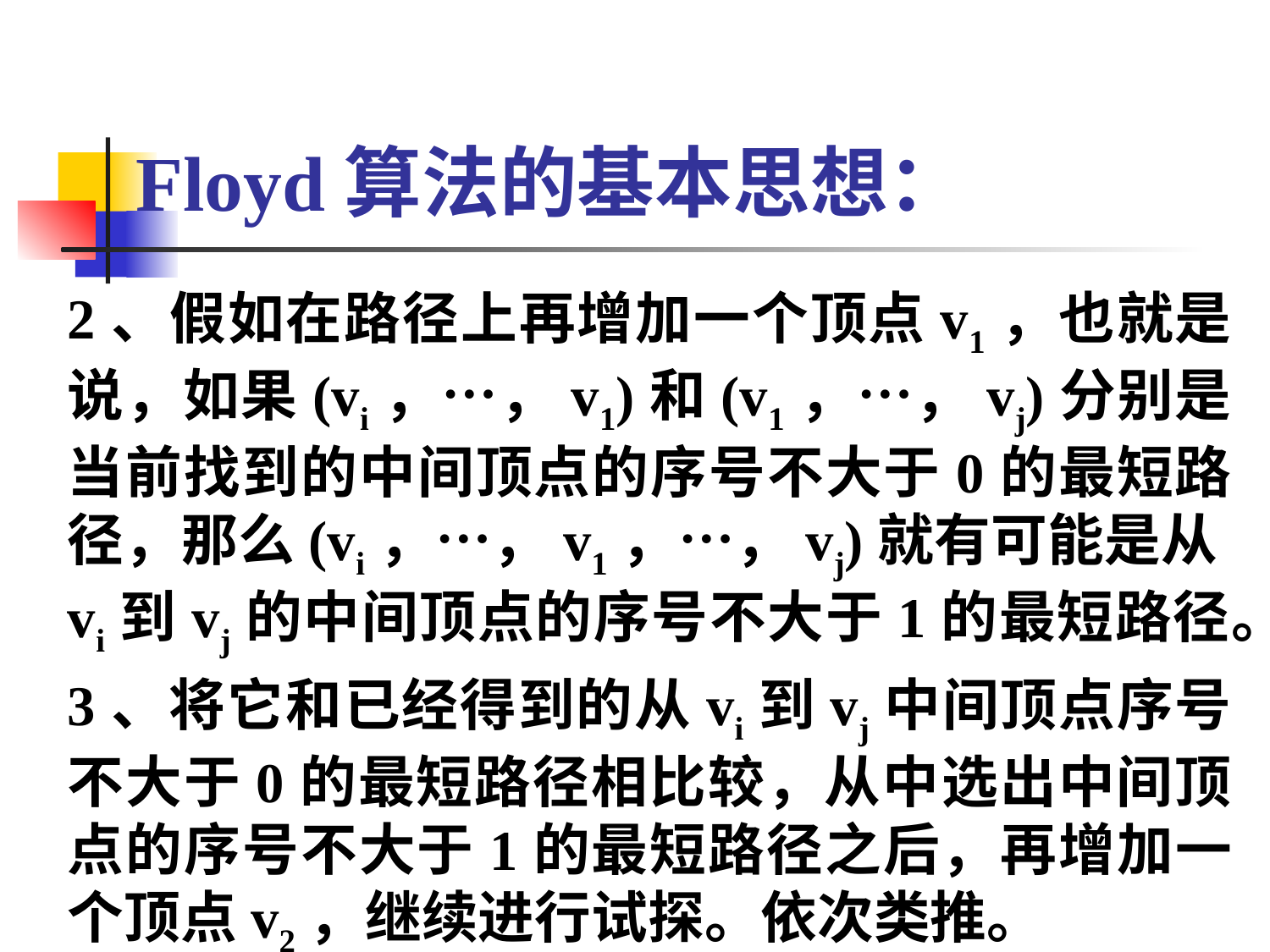

# Floyd算法的基本思想：
2、假如在路径上再增加一个顶点v1，也就是说，如果(vi，…，v1)和(v1，…，vj)分别是当前找到的中间顶点的序号不大于0的最短路径，那么(vi，…，v1，…，vj)就有可能是从vi到vj的中间顶点的序号不大于1的最短路径。
3、将它和已经得到的从vi到vj中间顶点序号不大于0的最短路径相比较，从中选出中间顶点的序号不大于1的最短路径之后，再增加一个顶点v2，继续进行试探。依次类推。

114